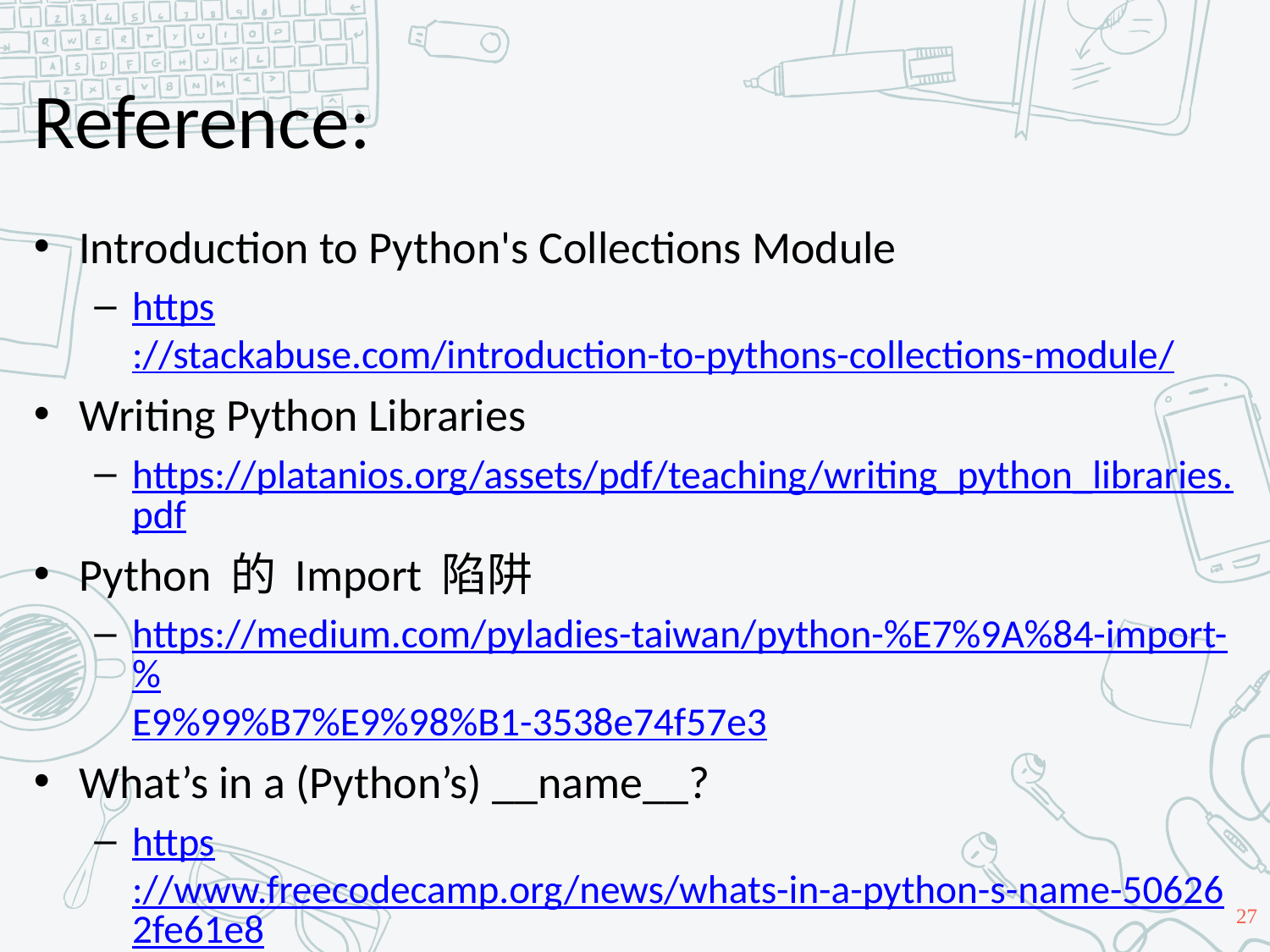

# Reference:
Introduction to Python's Collections Module
https://stackabuse.com/introduction-to-pythons-collections-module/
Writing Python Libraries
https://platanios.org/assets/pdf/teaching/writing_python_libraries.pdf
Python 的 Import 陷阱
https://medium.com/pyladies-taiwan/python-%E7%9A%84-import-%E9%99%B7%E9%98%B1-3538e74f57e3
What’s in a (Python’s) __name__?
https://www.freecodecamp.org/news/whats-in-a-python-s-name-506262fe61e8/

27